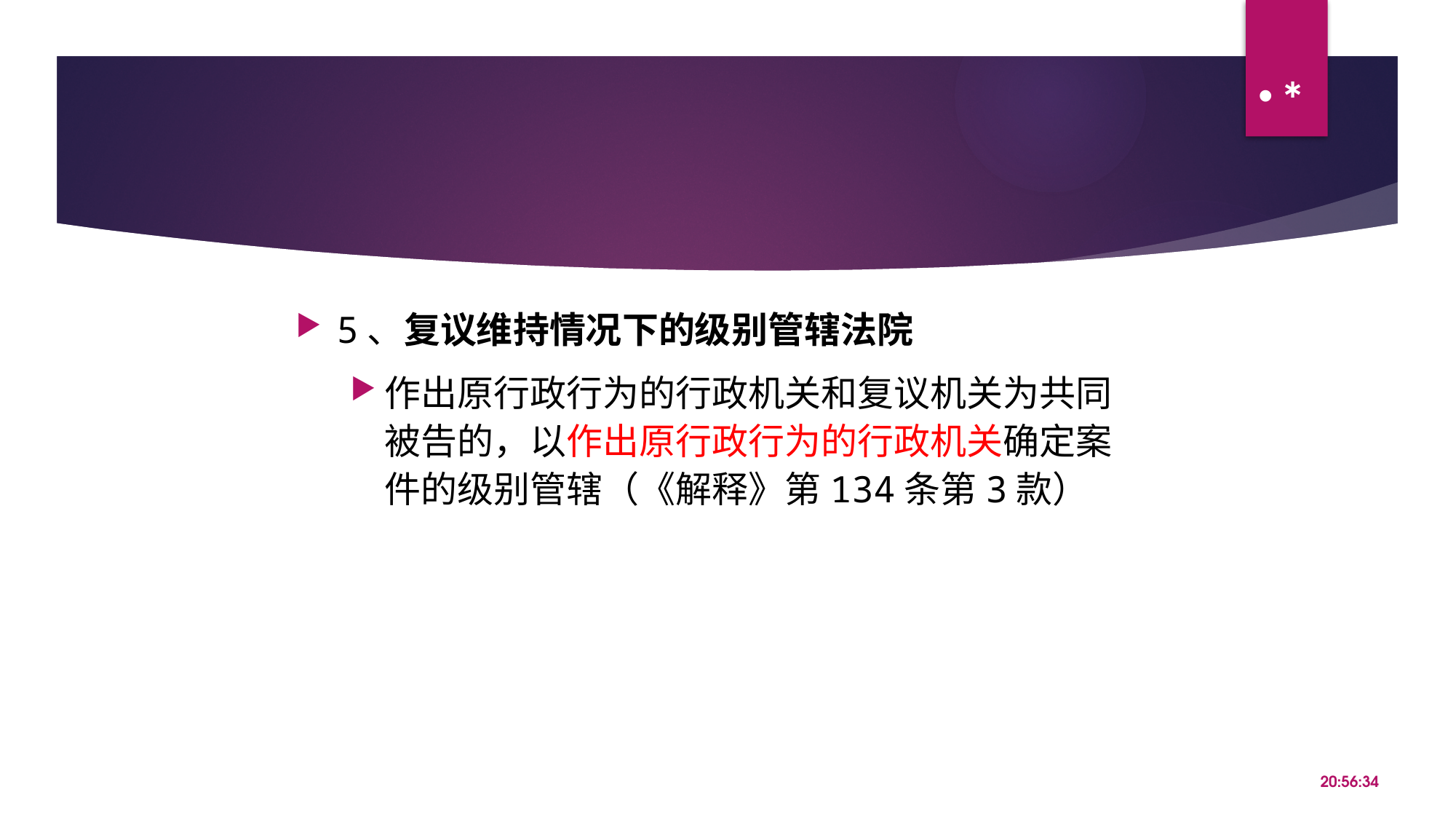

*
#
5、复议维持情况下的级别管辖法院
作出原行政行为的行政机关和复议机关为共同被告的，以作出原行政行为的行政机关确定案件的级别管辖（《解释》第134条第3款）

20:56:34